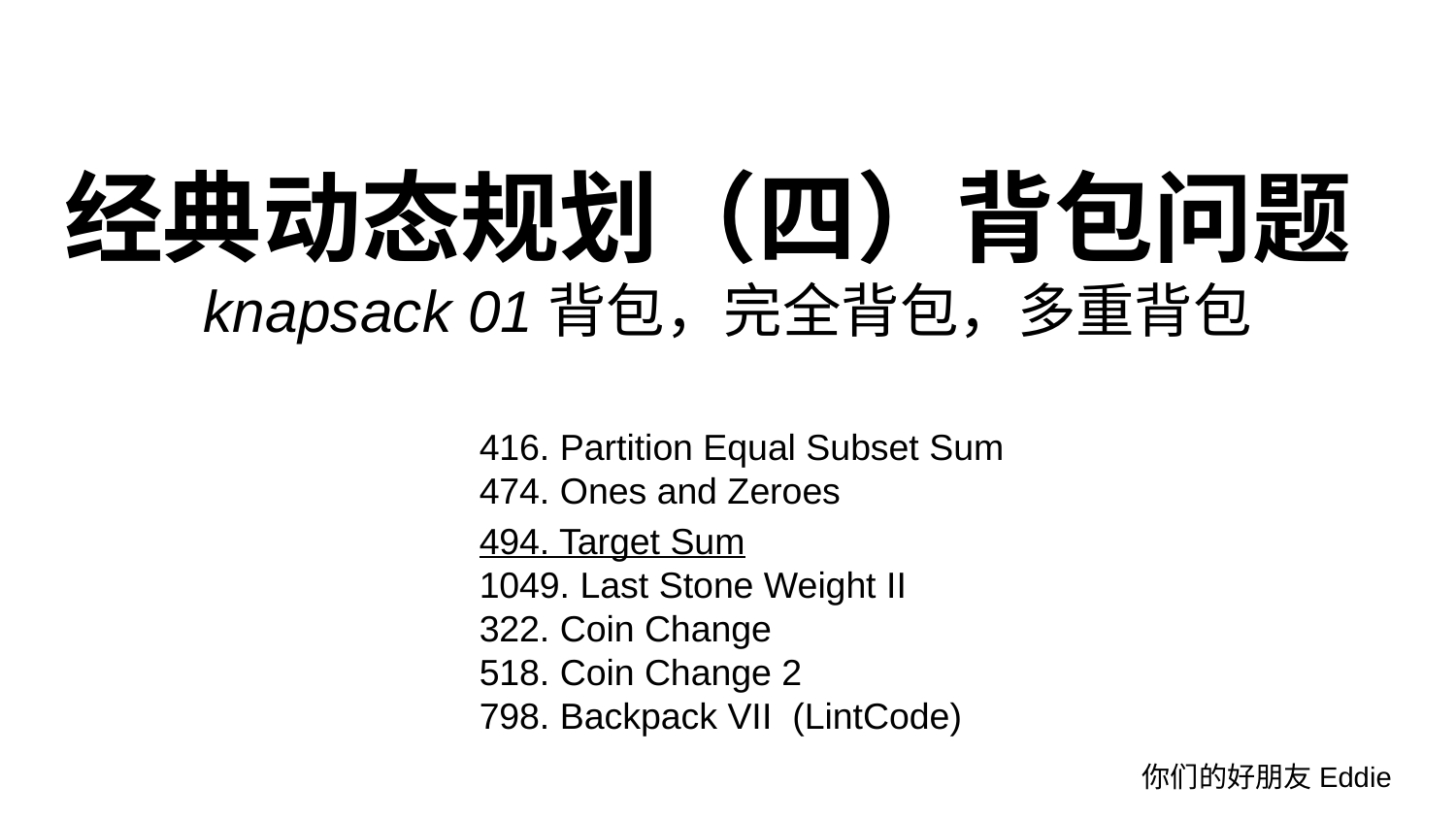

# 经典动态规划（四）背包问题
knapsack 01背包，完全背包，多重背包
416. Partition Equal Subset Sum
474. Ones and Zeroes
494. Target Sum
1049. Last Stone Weight II
322. Coin Change
518. Coin Change 2
798. Backpack VII  (LintCode)

你们的好朋友Eddie